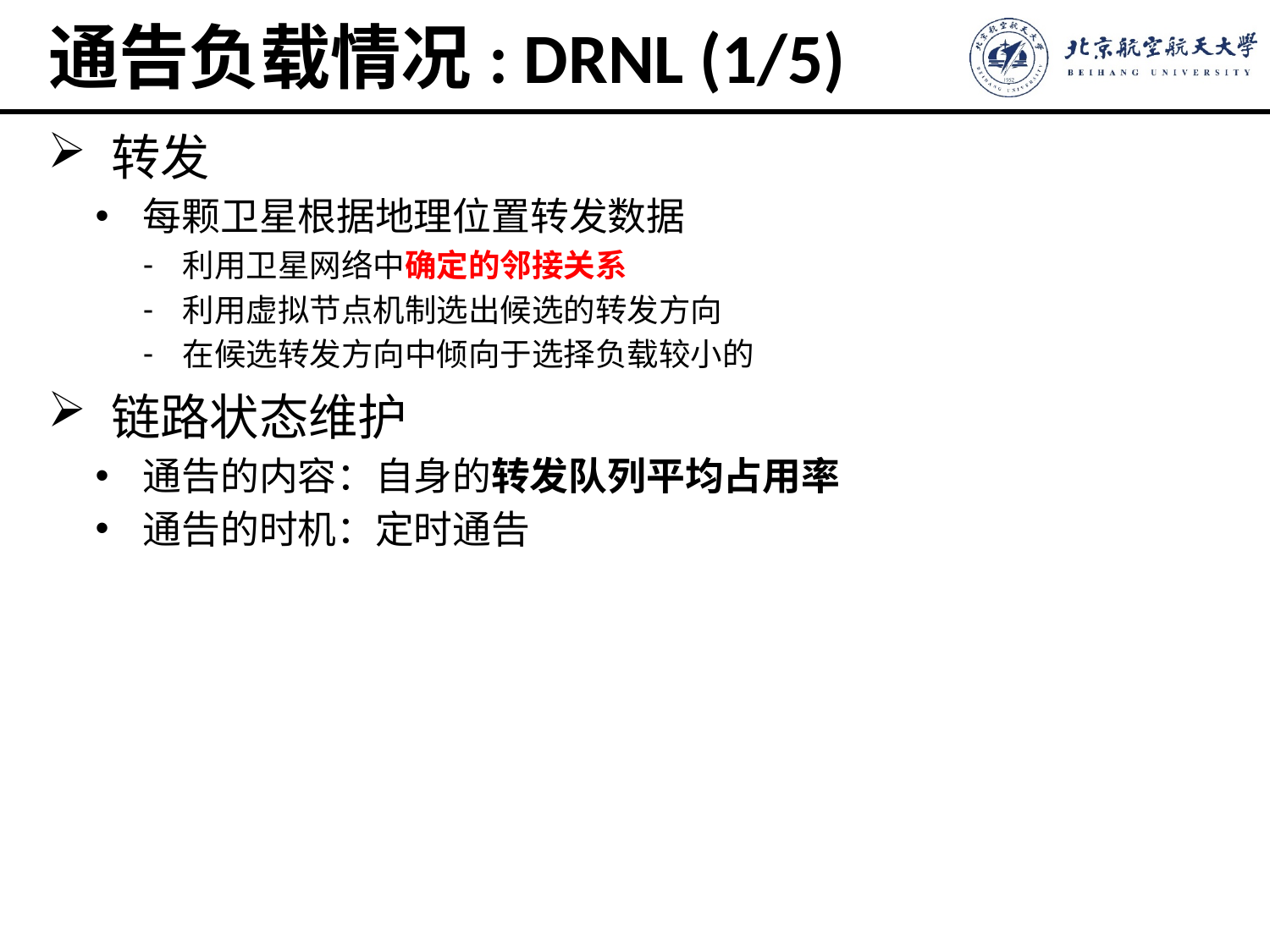

# 通告负载情况: DRNL (1/5)
转发
每颗卫星根据地理位置转发数据
利用卫星网络中确定的邻接关系
利用虚拟节点机制选出候选的转发方向
在候选转发方向中倾向于选择负载较小的
链路状态维护
通告的内容：自身的转发队列平均占用率
通告的时机：定时通告

21